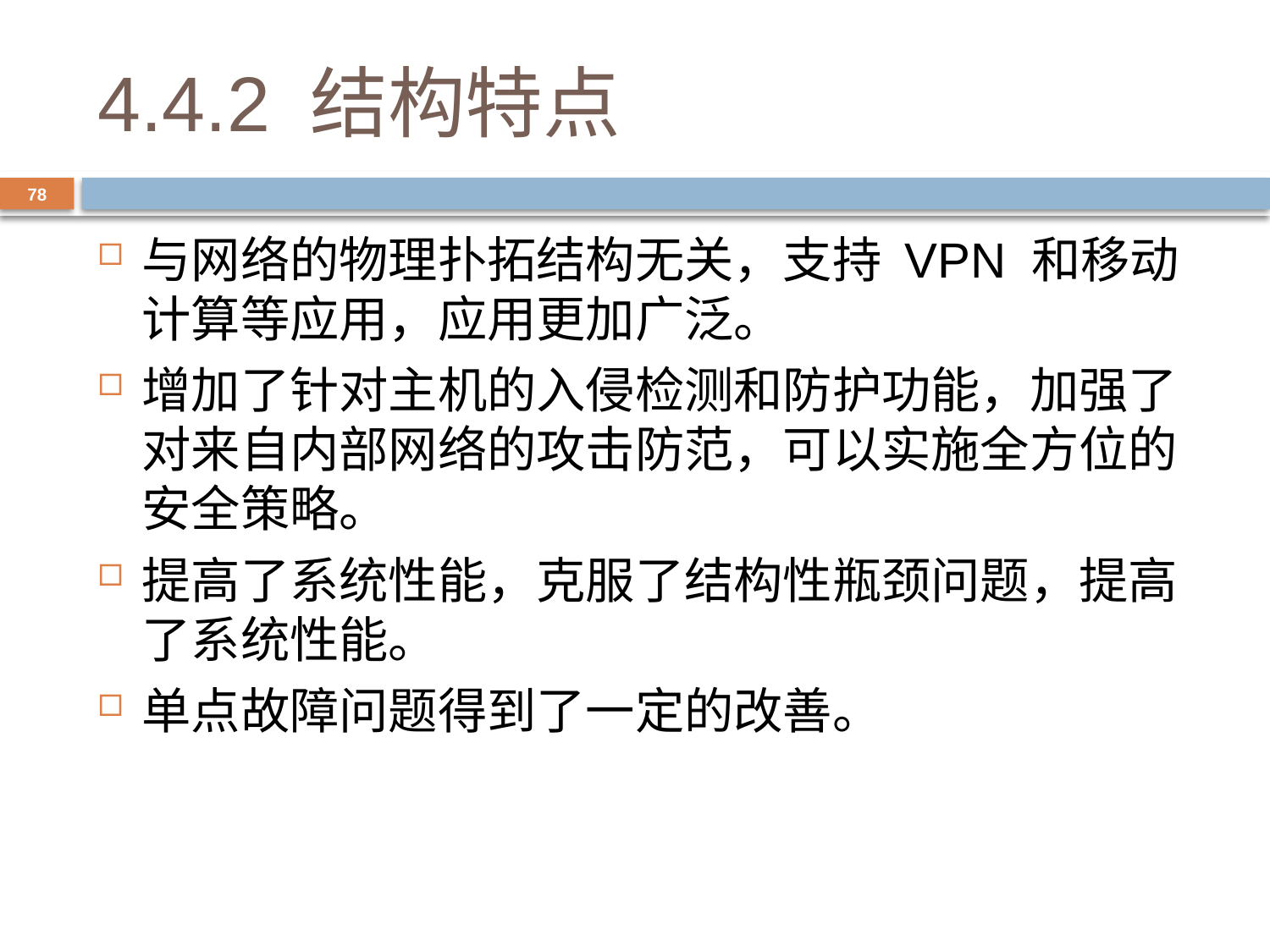

# 4.4.2 结构特点
78
与网络的物理扑拓结构无关，支持 VPN 和移动计算等应用，应用更加广泛。
增加了针对主机的入侵检测和防护功能，加强了对来自内部网络的攻击防范，可以实施全方位的安全策略。
提高了系统性能，克服了结构性瓶颈问题，提高了系统性能。
单点故障问题得到了一定的改善。